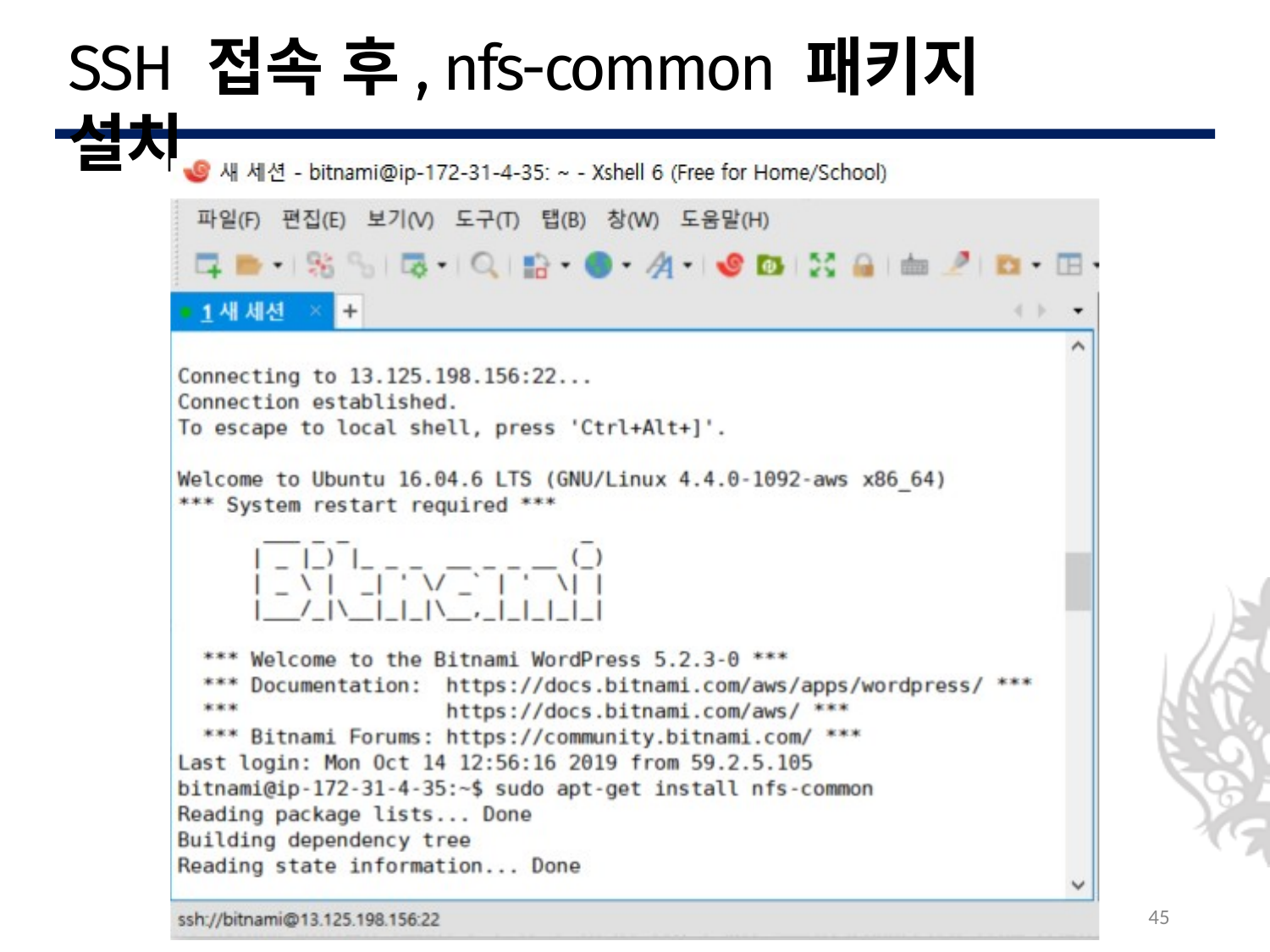

# SSH 접속 후, nfs-common 패키지 설치

45